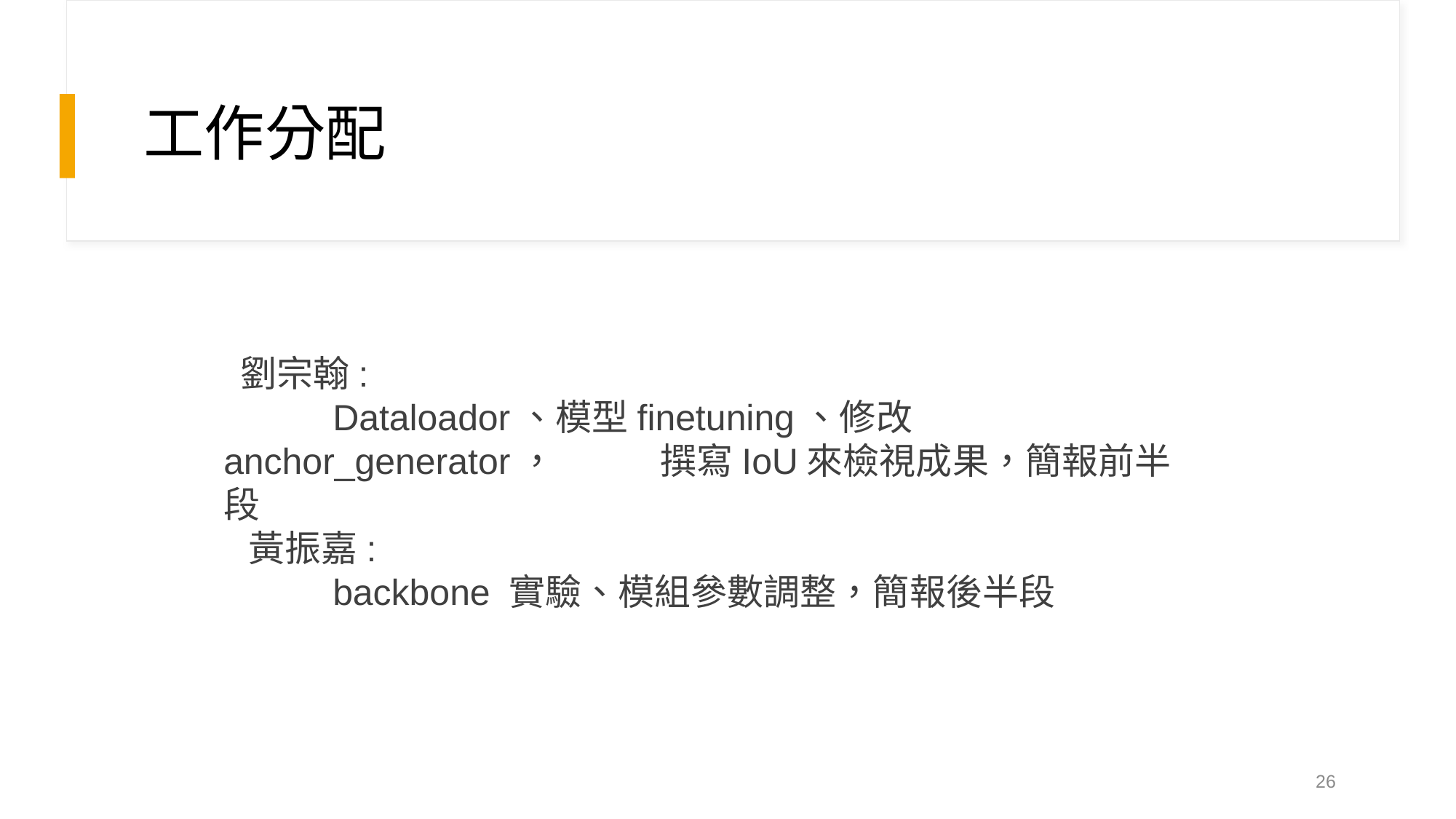

# 工作分配
 劉宗翰:​
    	Dataloador、模型finetuning、修改anchor_generator，	撰寫IoU來檢視成果，簡報前半段
  黃振嘉:​
    	backbone 實驗、模組參數調整，簡報後半段​

26